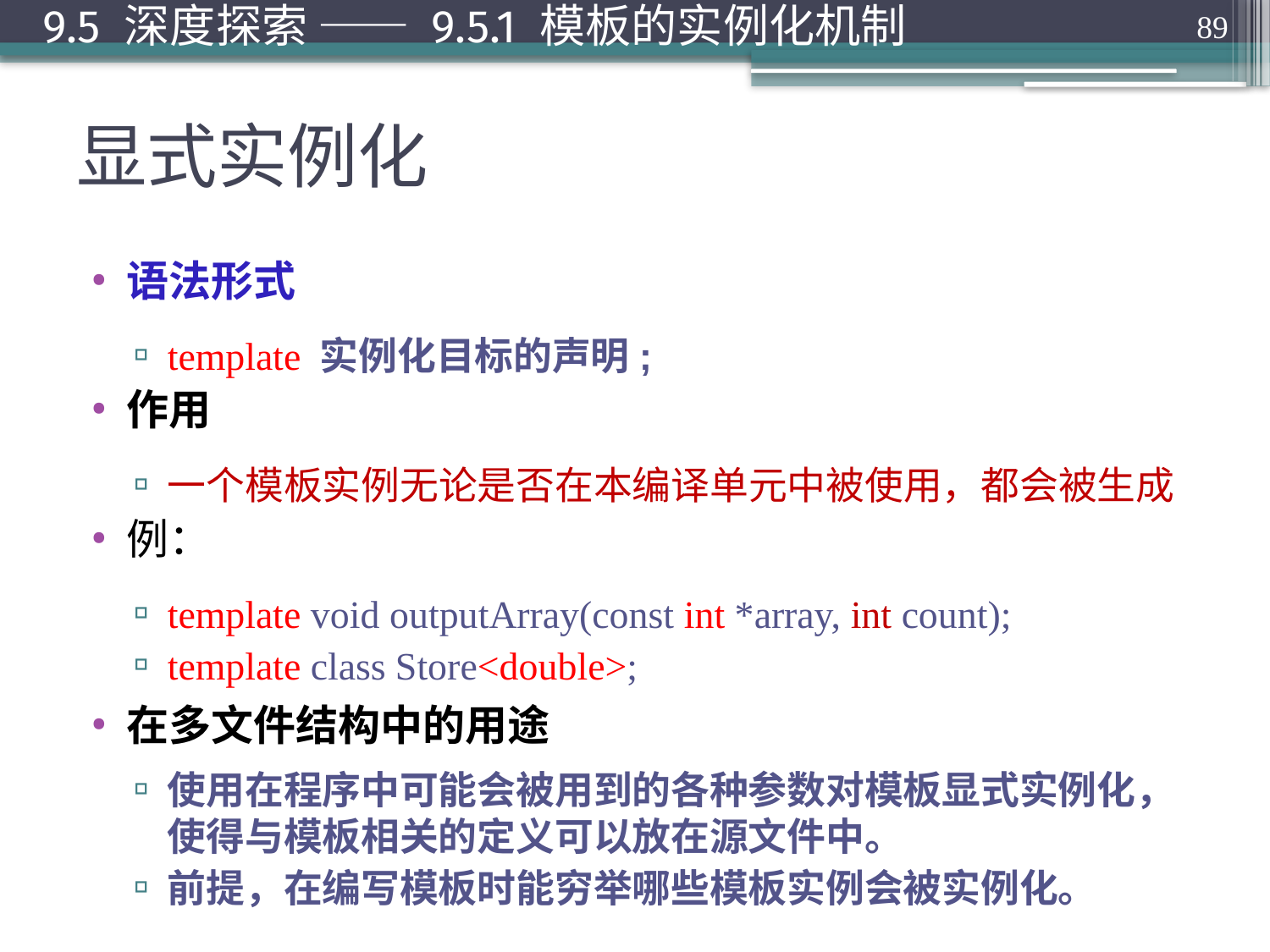

9.5 深度探索 —— 9.5.1 模板的实例化机制
89
# 显式实例化
语法形式
template 实例化目标的声明;
作用
一个模板实例无论是否在本编译单元中被使用，都会被生成
例：
template void outputArray(const int *array, int count);
template class Store<double>;
在多文件结构中的用途
使用在程序中可能会被用到的各种参数对模板显式实例化，使得与模板相关的定义可以放在源文件中。
前提，在编写模板时能穷举哪些模板实例会被实例化。